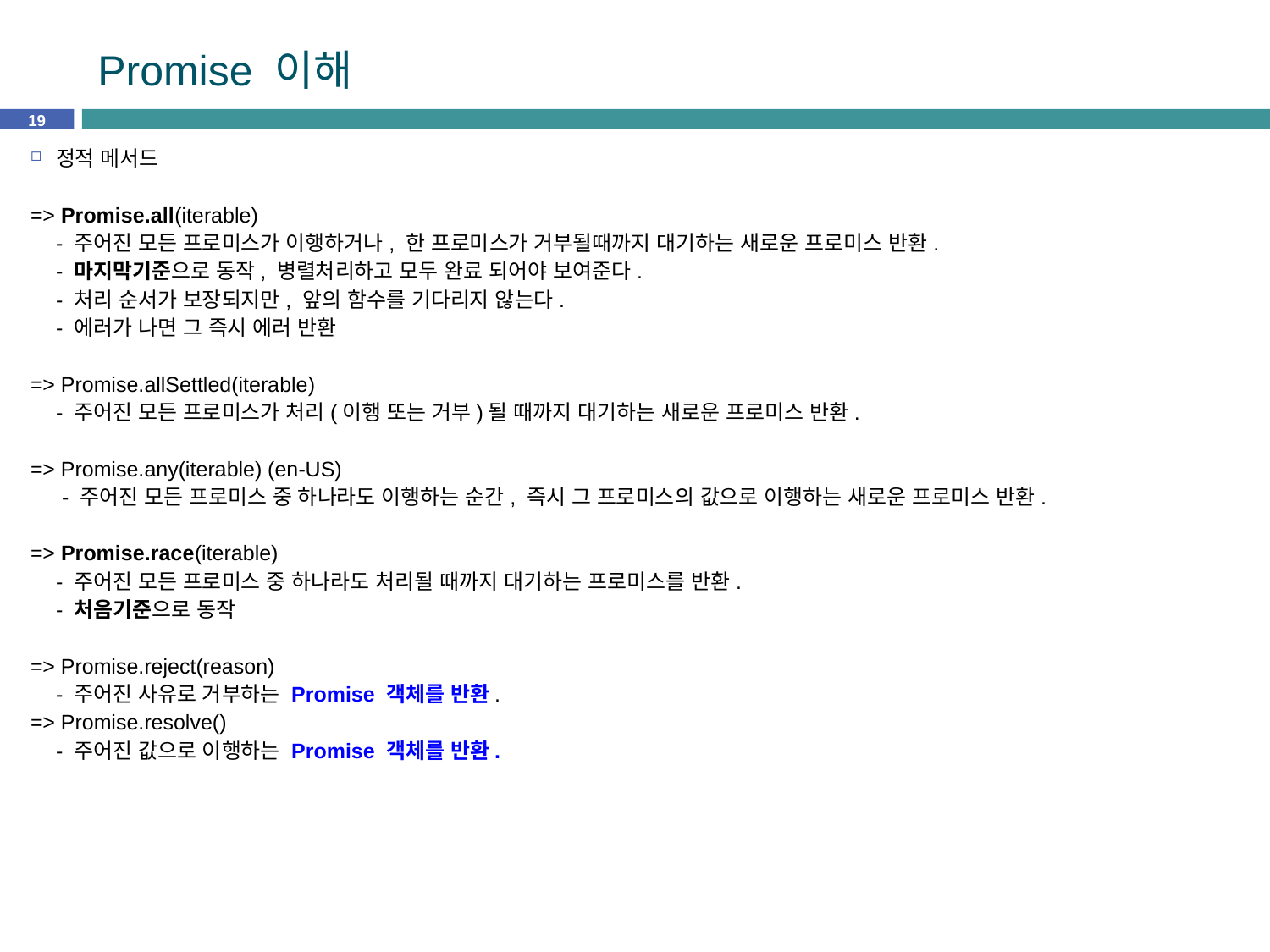

# Promise 이해
19
정적 메서드

=> Promise.all(iterable)
- 주어진 모든 프로미스가 이행하거나, 한 프로미스가 거부될때까지 대기하는 새로운 프로미스 반환.
- 마지막기준으로 동작, 병렬처리하고 모두 완료 되어야 보여준다.
- 처리 순서가 보장되지만, 앞의 함수를 기다리지 않는다.
- 에러가 나면 그 즉시 에러 반환
=> Promise.allSettled(iterable)
- 주어진 모든 프로미스가 처리(이행 또는 거부)될 때까지 대기하는 새로운 프로미스 반환.
=> Promise.any(iterable) (en-US)
 - 주어진 모든 프로미스 중 하나라도 이행하는 순간, 즉시 그 프로미스의 값으로 이행하는 새로운 프로미스 반환.
=> Promise.race(iterable)
- 주어진 모든 프로미스 중 하나라도 처리될 때까지 대기하는 프로미스를 반환.
- 처음기준으로 동작
=> Promise.reject(reason)
- 주어진 사유로 거부하는 Promise 객체를 반환.
=> Promise.resolve()
- 주어진 값으로 이행하는 Promise 객체를 반환.
-> https://developer.mozilla.org/ko/docs/Web/JavaScript/Reference/Global_Objects/Promise 참고